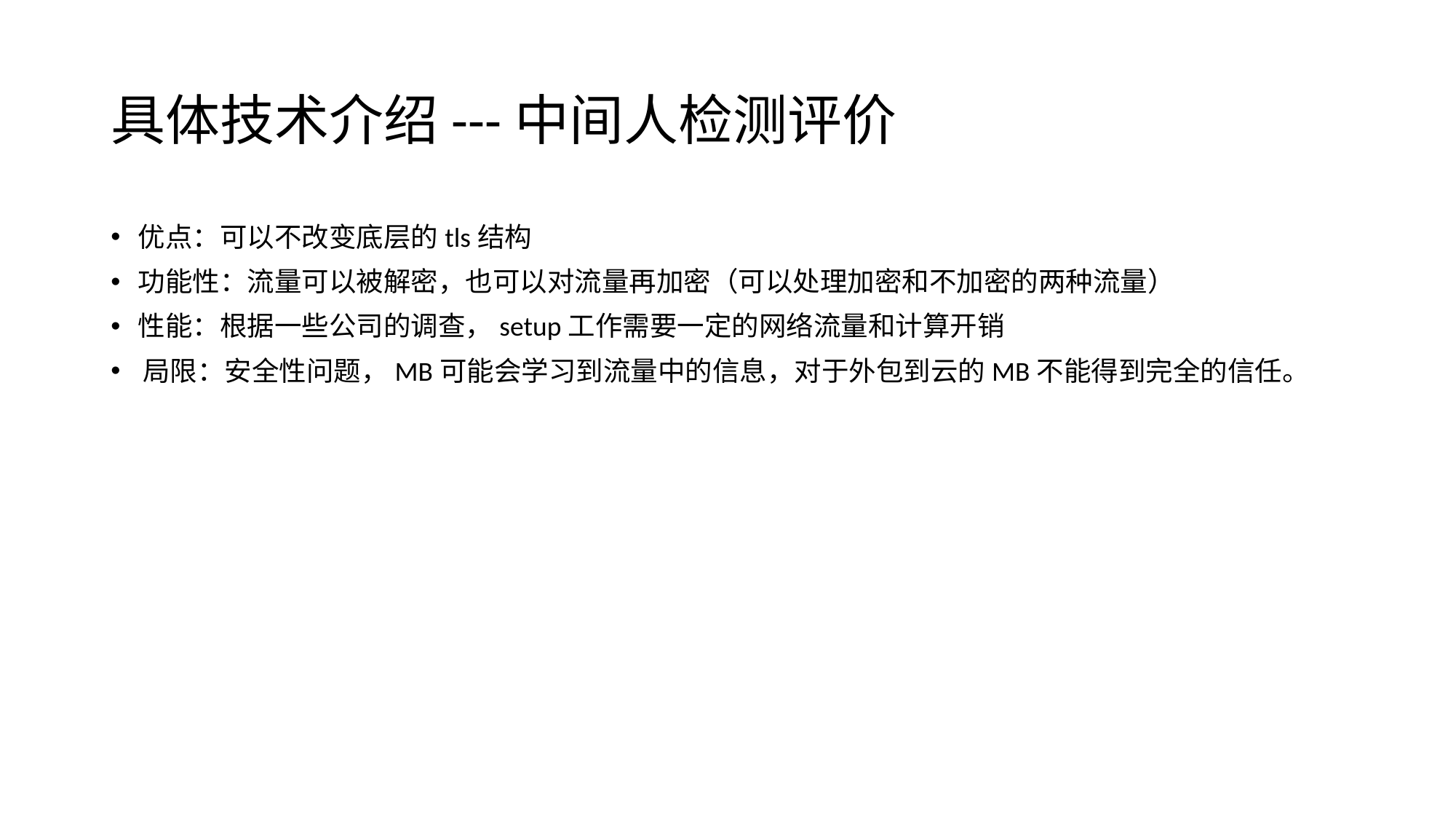

# 具体技术介绍---中间人检测评价
优点：可以不改变底层的tls结构
功能性：流量可以被解密，也可以对流量再加密（可以处理加密和不加密的两种流量）
性能：根据一些公司的调查，setup工作需要一定的网络流量和计算开销
局限：安全性问题，MB可能会学习到流量中的信息，对于外包到云的MB不能得到完全的信任。